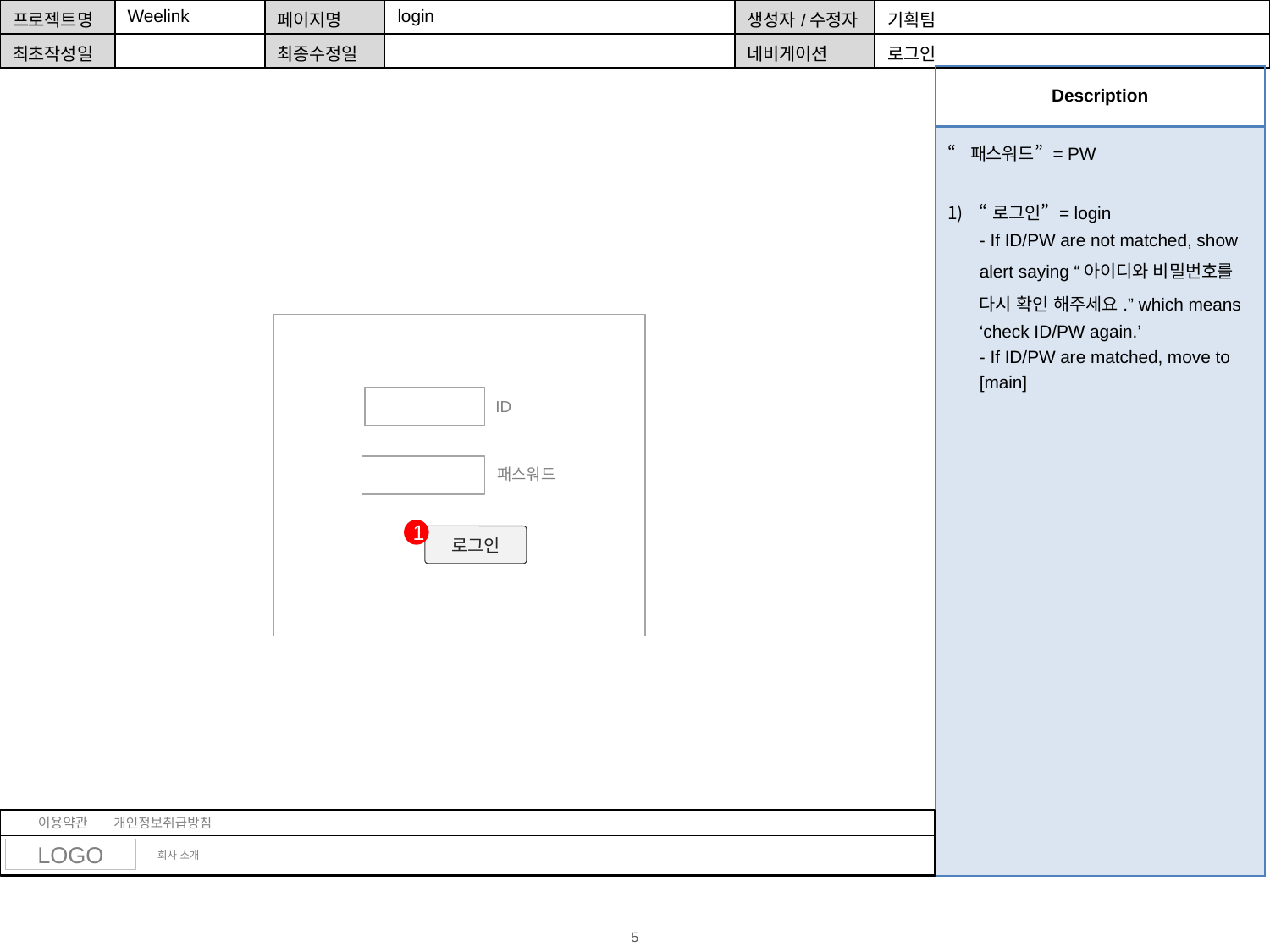

| 프로젝트명 | Weelink | 페이지명 | login | 생성자/수정자 | 기획팀 |
| --- | --- | --- | --- | --- | --- |
| 최초작성일 |  | 최종수정일 |  | 네비게이션 | 로그인 |
| Description |
| --- |
| “패스워드” = PW “로그인” = login - If ID/PW are not matched, show alert saying “아이디와 비밀번호를 다시 확인 해주세요.” which means ‘check ID/PW again.’ - If ID/PW are matched, move to [main] |

ID

패스워드

1
로그인
이용약관
개인정보취급방침

회사 소개

LOGO